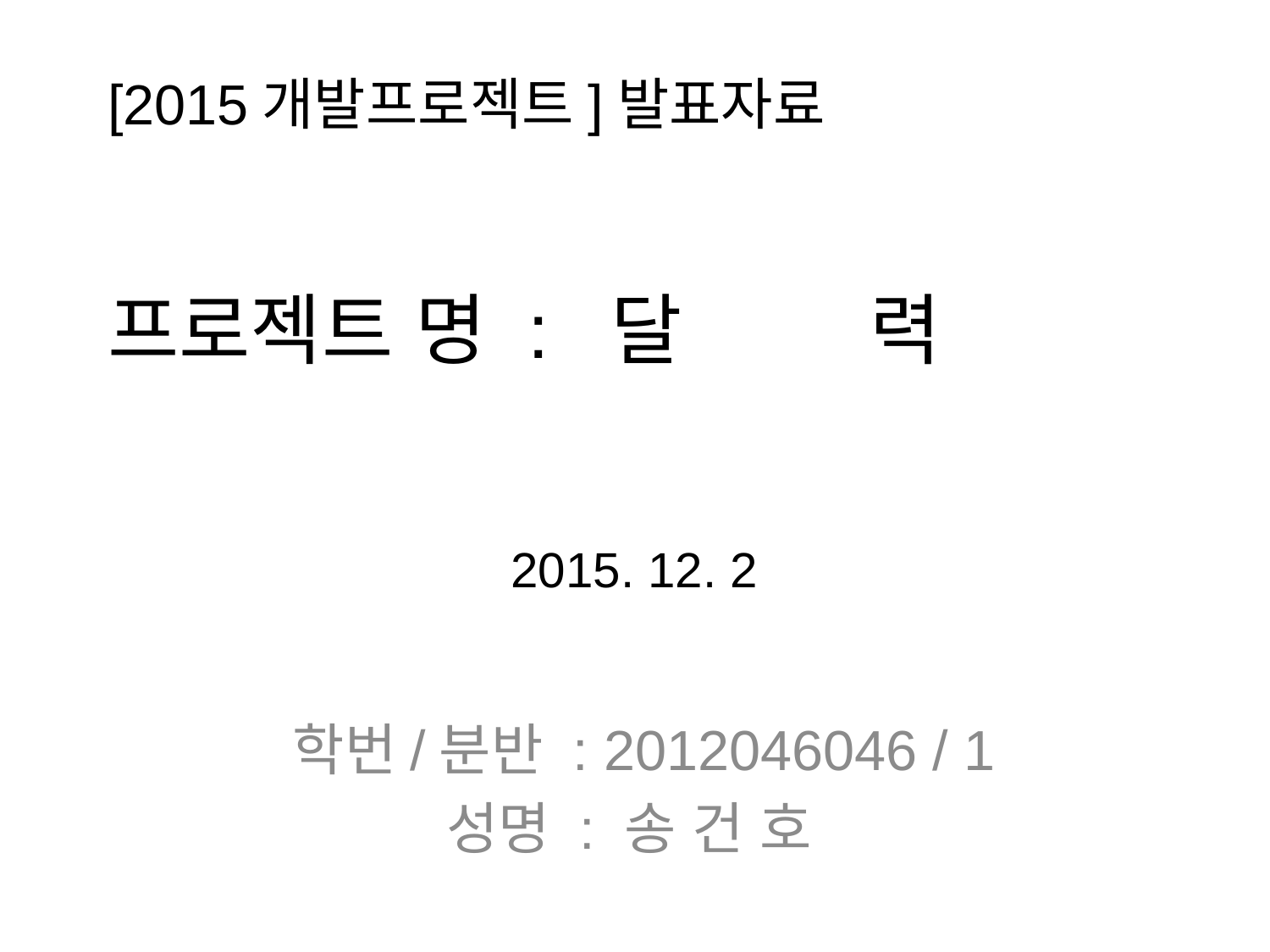

# [2015개발프로젝트]발표자료
프로젝트 명 :  달		력
2015. 12. 2
 학번/분반 : 2012046046 / 1
성명 : 송 건 호